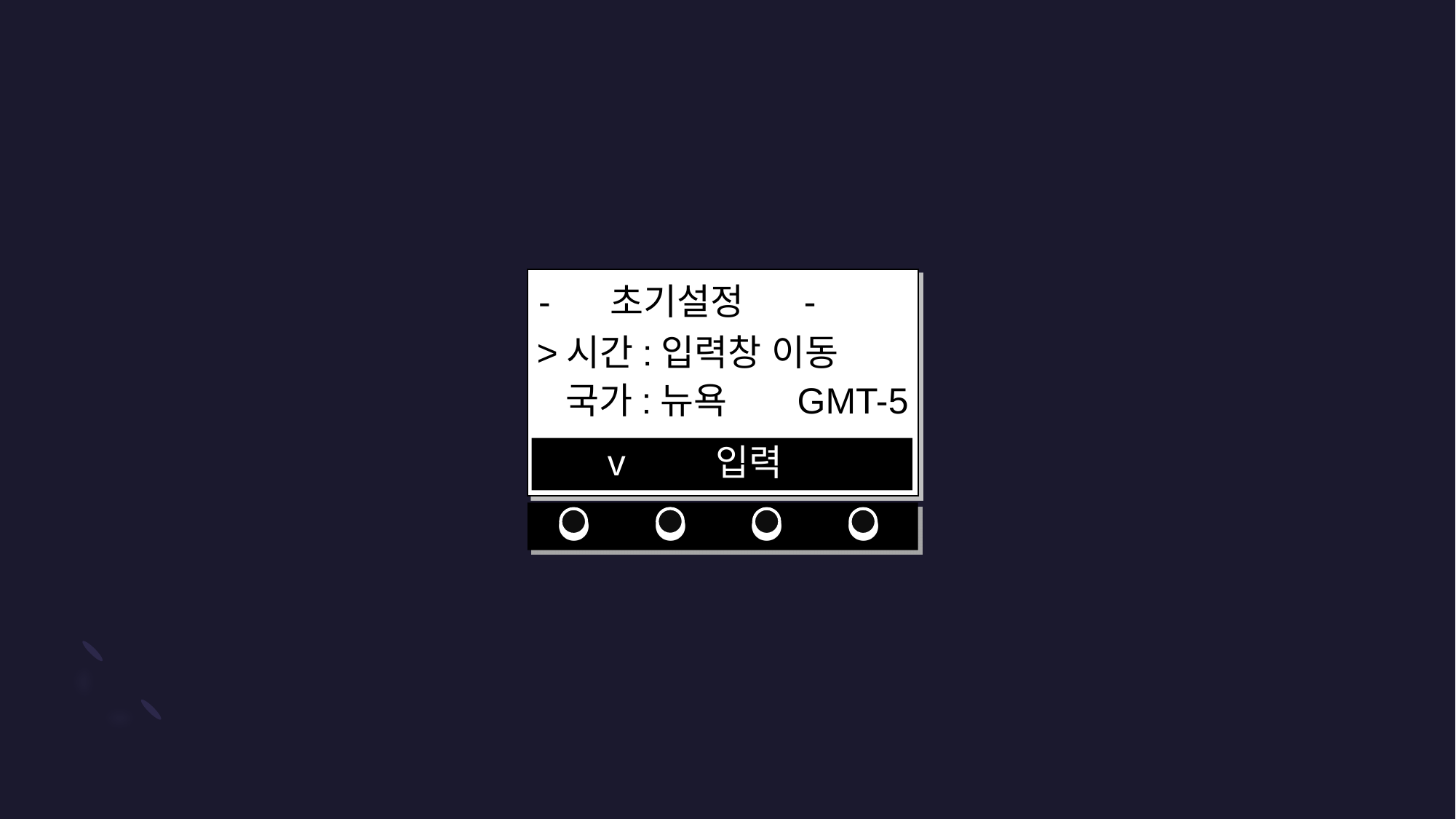

-     초기설정     -
>시간:입력창 이동
 국가:뉴욕      GMT-5

       v        입력